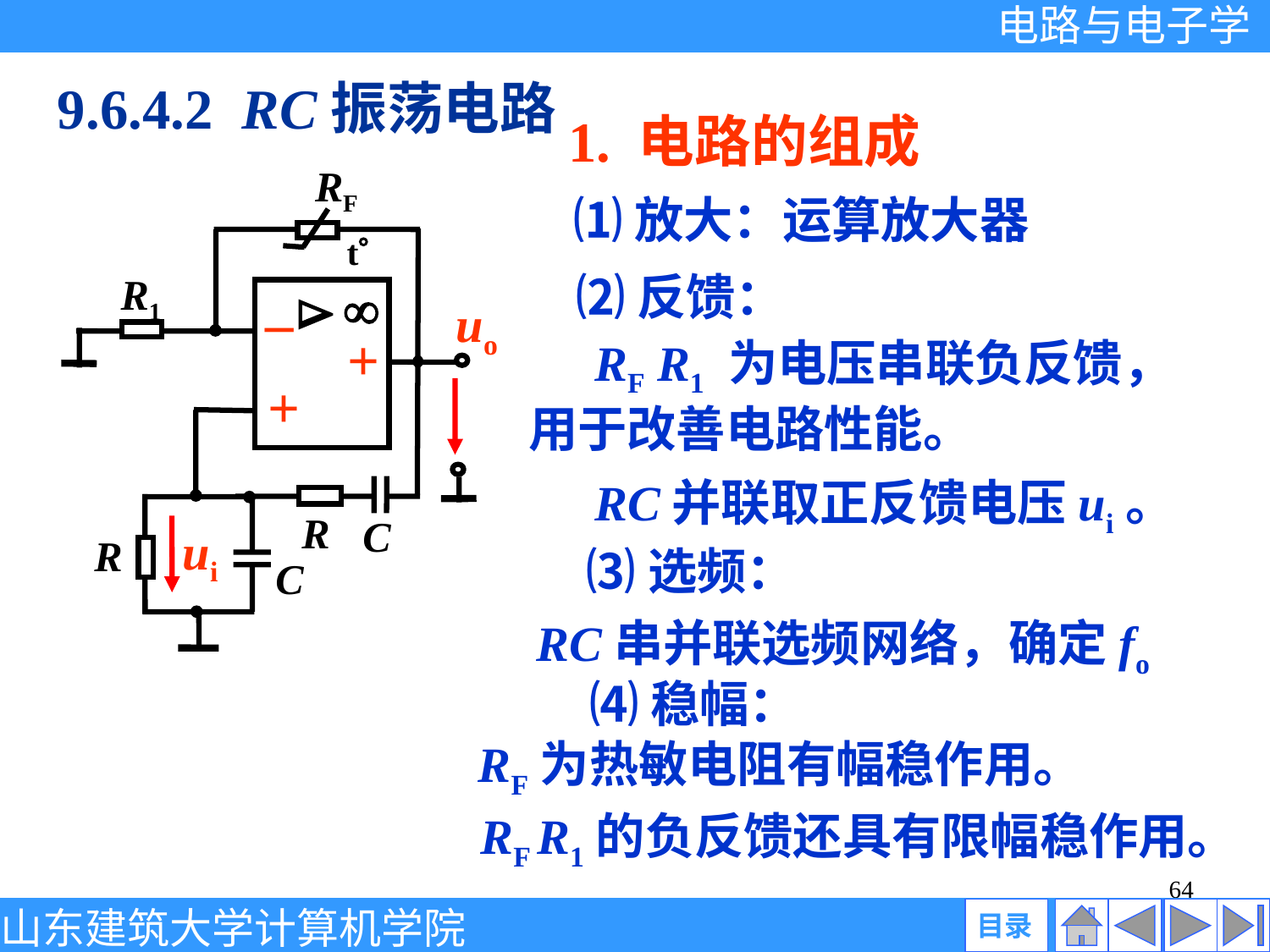

9.6.4.2  RC振荡电路
1. 电路的组成
RF

R1
_
∞
Δ

uo

+

+

R
C
ui

R

C

t°
⑴放大：运算放大器
⑵反馈：
RF R1 为电压串联负反馈，
用于改善电路性能。
RC并联取正反馈电压ui。
⑶选频：
RC串并联选频网络，确定fo
⑷稳幅：
RF为热敏电阻有幅稳作用。
RF R1的负反馈还具有限幅稳作用。